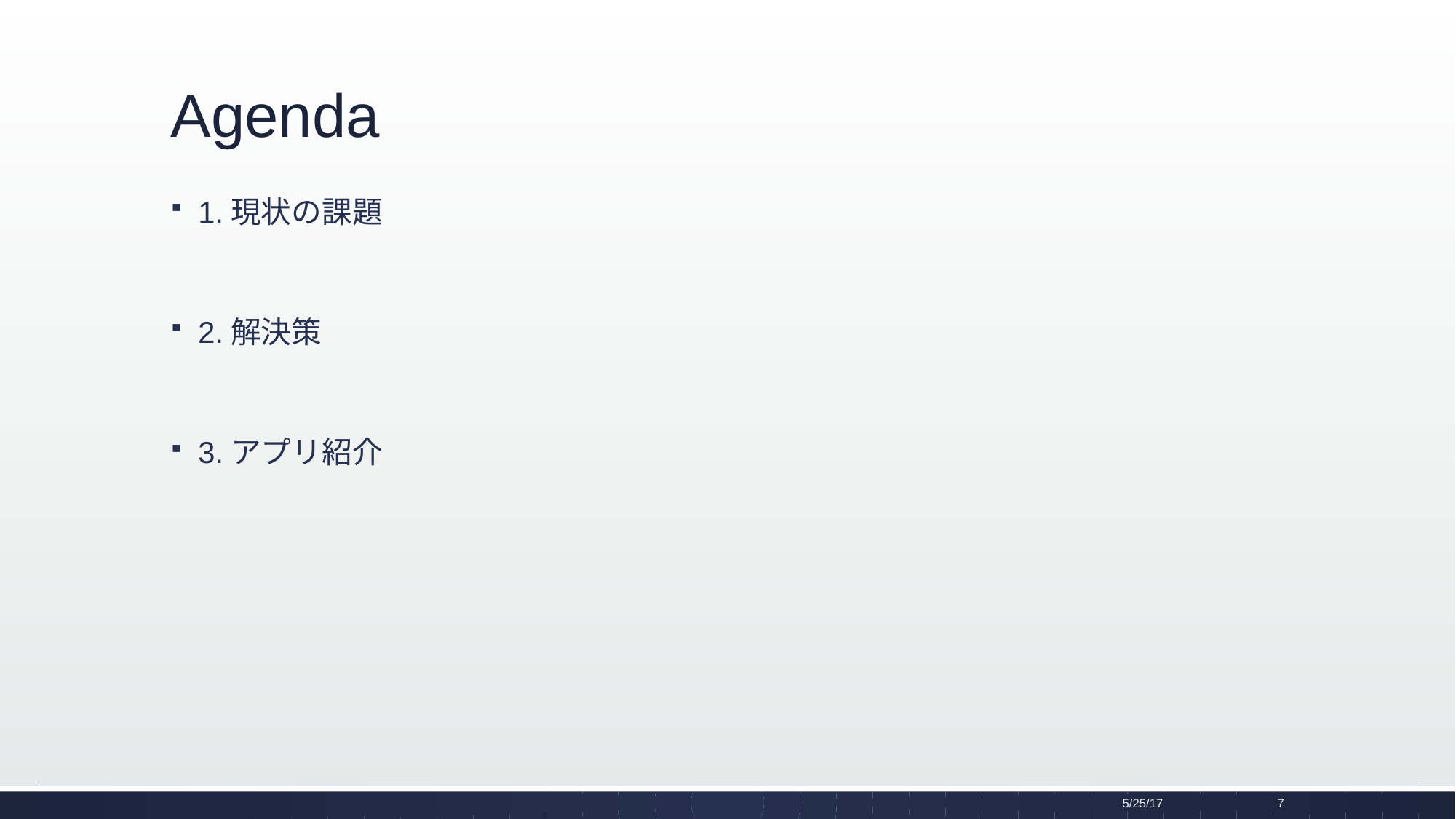

# Agenda
1.現状の課題

2.解決策

3.アプリ紹介

5/25/17
7